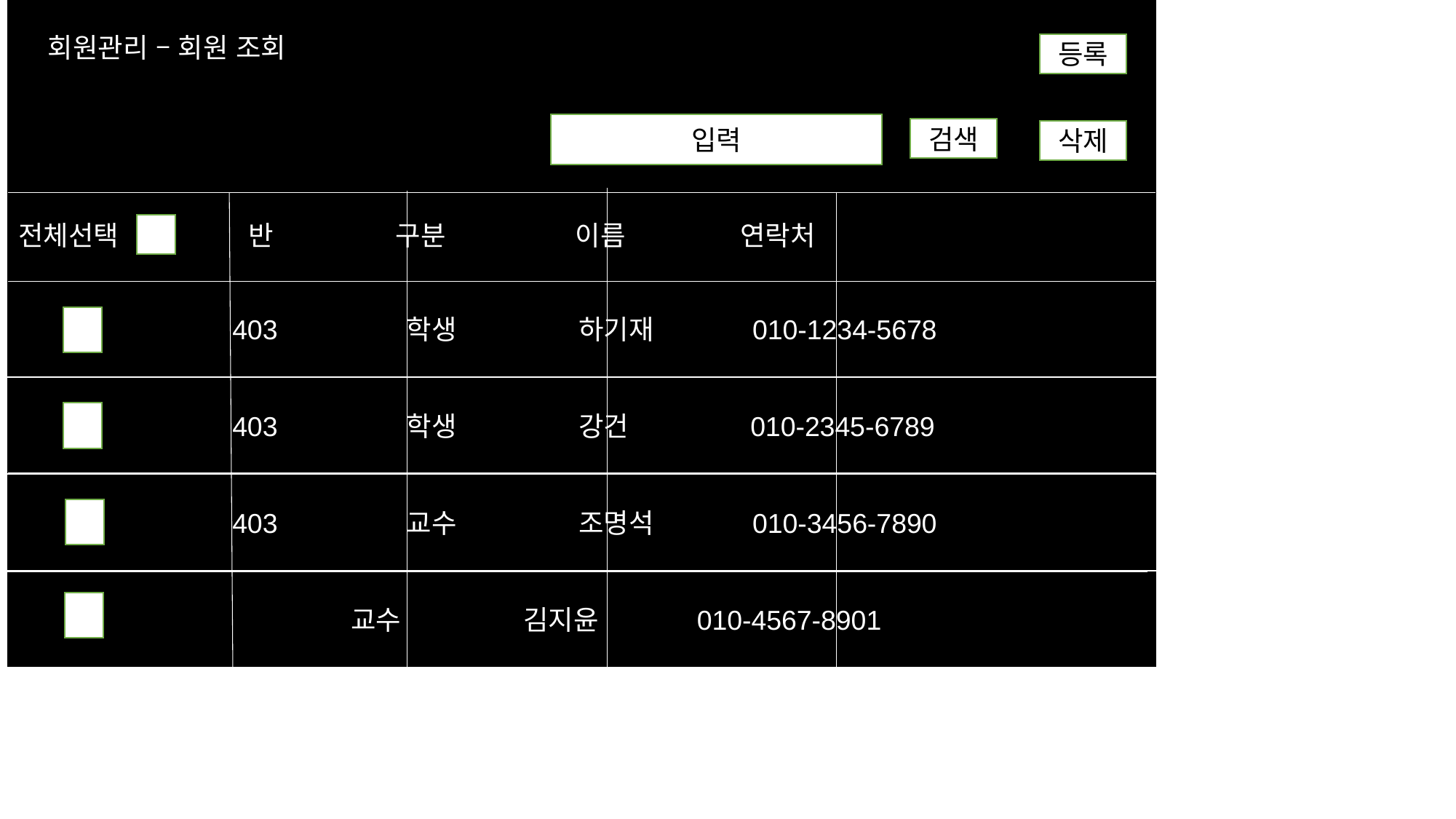

회원관리 – 회원 조회
등록
등록

입력
검색
삭제
전체선택                 반                구분                 이름               연락처

                            403                학생                하기재            010-1234-5678

                            403                학생                강건               010-2345-6789

                            403                교수                조명석            010-3456-7890

                                                교수                김지윤            010-4567-8901